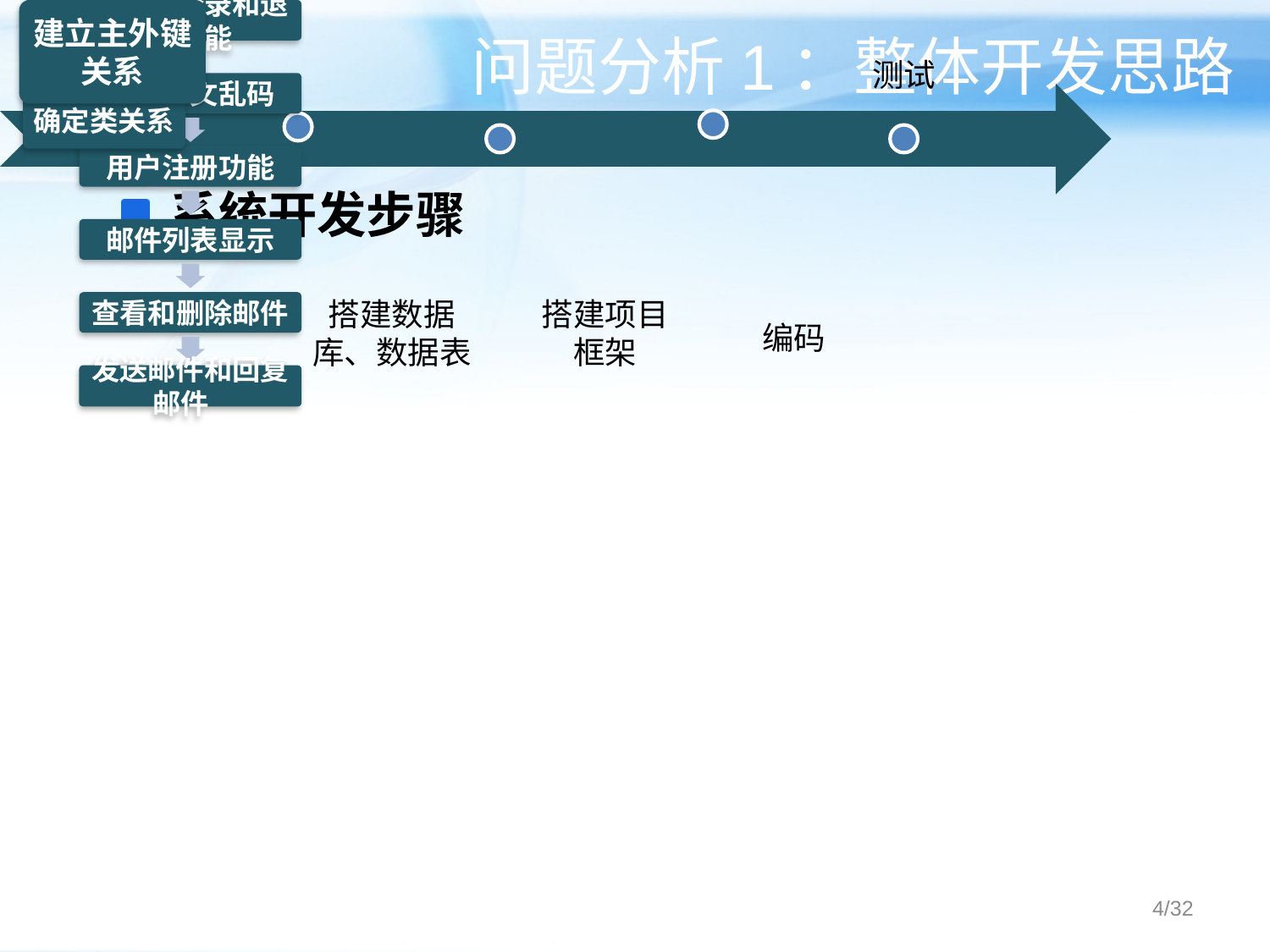

# 问题分析1：整体开发思路
系统开发步骤
明确需求

测试
搭建数据库、数据表
搭建项目
框架
编码
建立主外键关系
创建类

确定类关系
用户的登录和退出功能

处理中文乱码

用户注册功能

邮件列表显示

查看和删除邮件

发送邮件和回复邮件
4/32